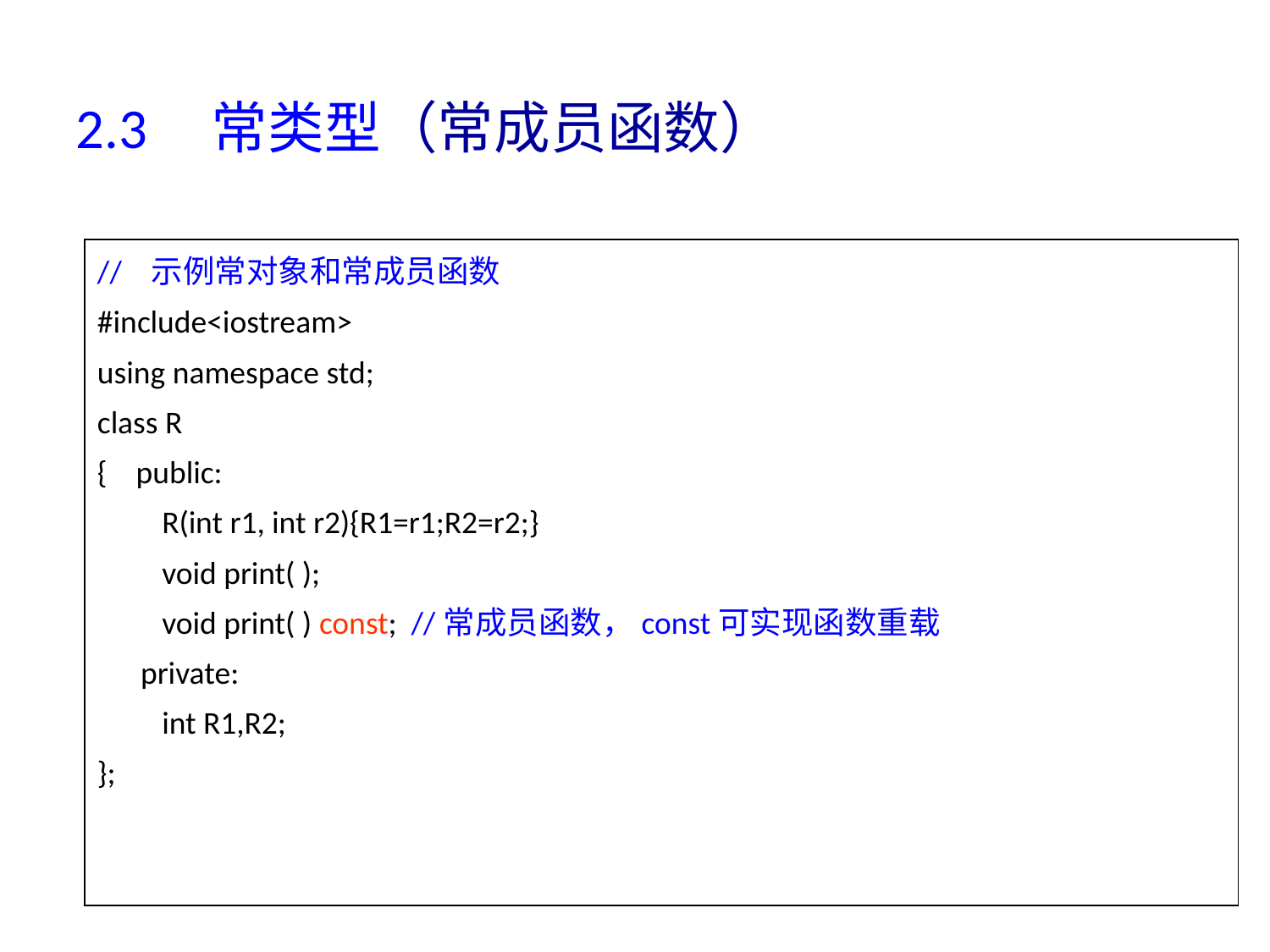

2.3    常类型（常成员函数）
//   示例常对象和常成员函数
#include<iostream>
using namespace std;
class R
{    public:
         R(int r1, int r2){R1=r1;R2=r2;}
         void print( );
         void print( ) const;  //常成员函数，const可实现函数重载
      private:
         int R1,R2;
};